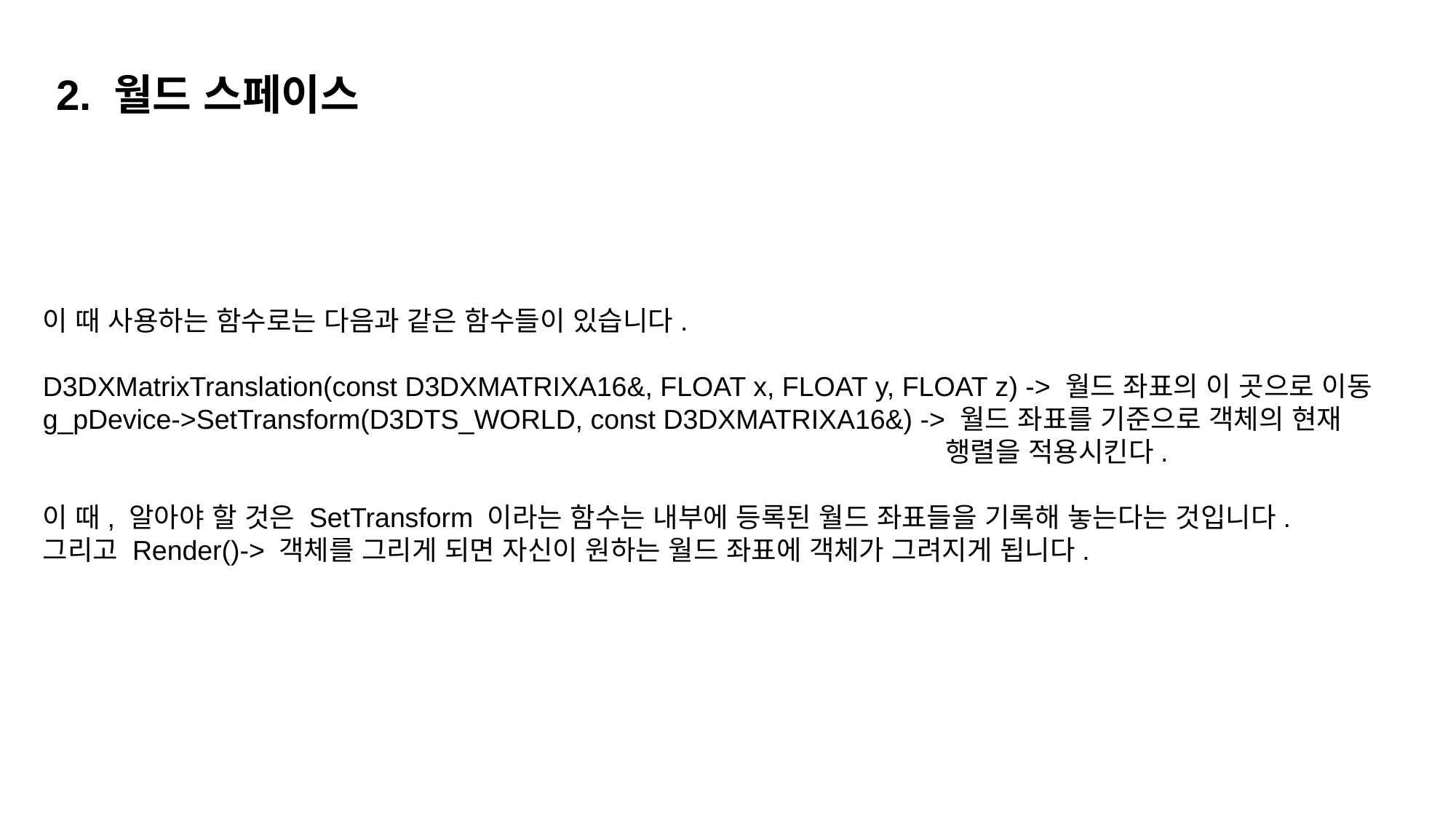

2. 월드 스페이스
이 때 사용하는 함수로는 다음과 같은 함수들이 있습니다.

D3DXMatrixTranslation(const D3DXMATRIXA16&, FLOAT x, FLOAT y, FLOAT z) -> 월드 좌표의 이 곳으로 이동
g_pDevice->SetTransform(D3DTS_WORLD, const D3DXMATRIXA16&) -> 월드 좌표를 기준으로 객체의 현재
								   행렬을 적용시킨다.

이 때, 알아야 할 것은 SetTransform 이라는 함수는 내부에 등록된 월드 좌표들을 기록해 놓는다는 것입니다.
그리고 Render()-> 객체를 그리게 되면 자신이 원하는 월드 좌표에 객체가 그려지게 됩니다.